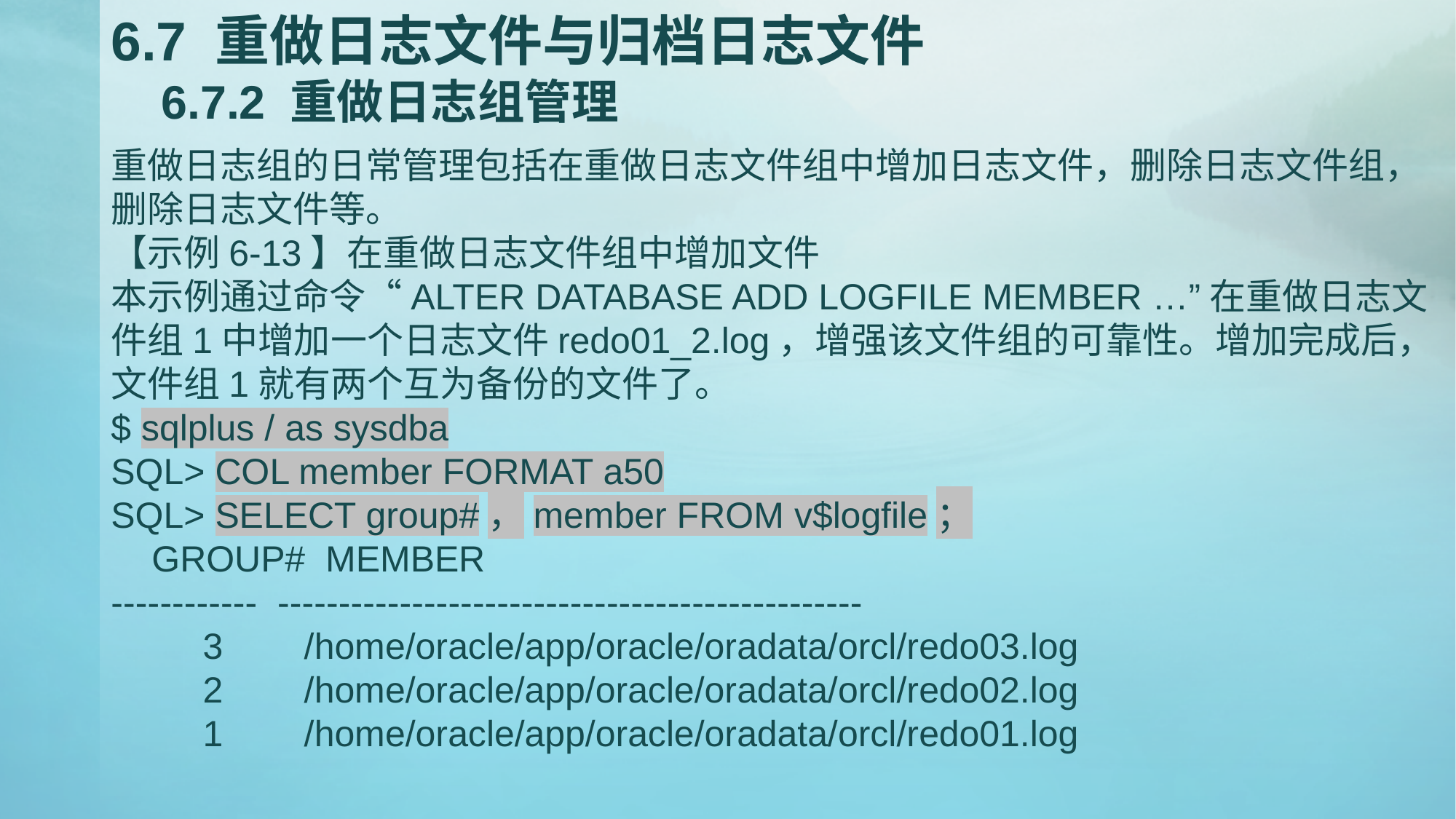

# 6.7 重做日志文件与归档日志文件 6.7.2 重做日志组管理
重做日志组的日常管理包括在重做日志文件组中增加日志文件，删除日志文件组，删除日志文件等。
【示例6-13】在重做日志文件组中增加文件
本示例通过命令“ALTER DATABASE ADD LOGFILE MEMBER …”在重做日志文件组1中增加一个日志文件redo01_2.log，增强该文件组的可靠性。增加完成后，文件组1就有两个互为备份的文件了。
$ sqlplus / as sysdba
SQL> COL member FORMAT a50
SQL> SELECT group#，member FROM v$logfile；
    GROUP#  MEMBER
------------  ------------------------------------------------
         3        /home/oracle/app/oracle/oradata/orcl/redo03.log
         2        /home/oracle/app/oracle/oradata/orcl/redo02.log
         1        /home/oracle/app/oracle/oradata/orcl/redo01.log